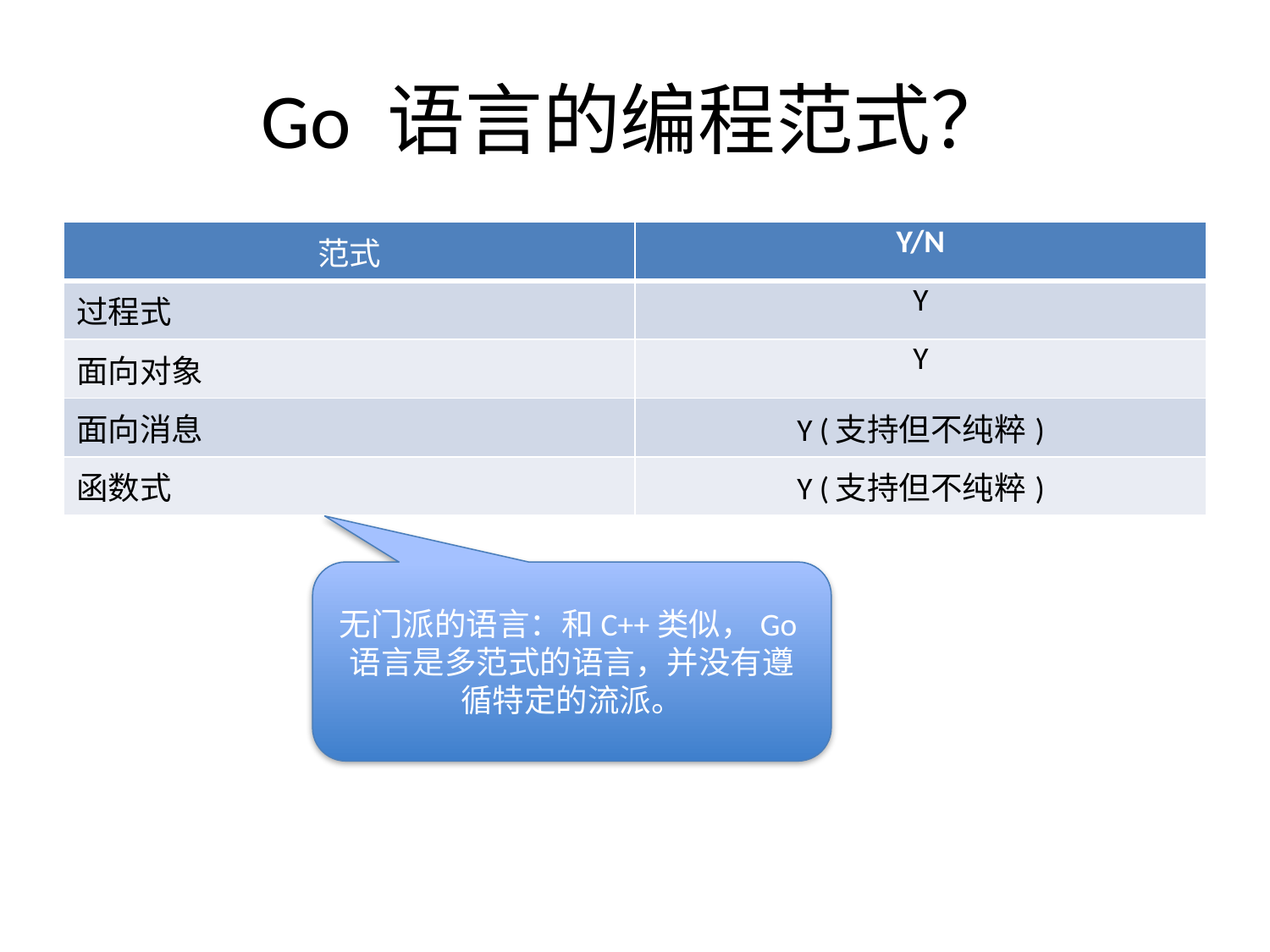

# Go 语言的编程范式？
| 范式 | Y/N |
| --- | --- |
| 过程式 | Y |
| 面向对象 | Y |
| 面向消息 | Y (支持但不纯粹) |
| 函数式 | Y (支持但不纯粹) |
无门派的语言：和C++类似，Go语言是多范式的语言，并没有遵循特定的流派。